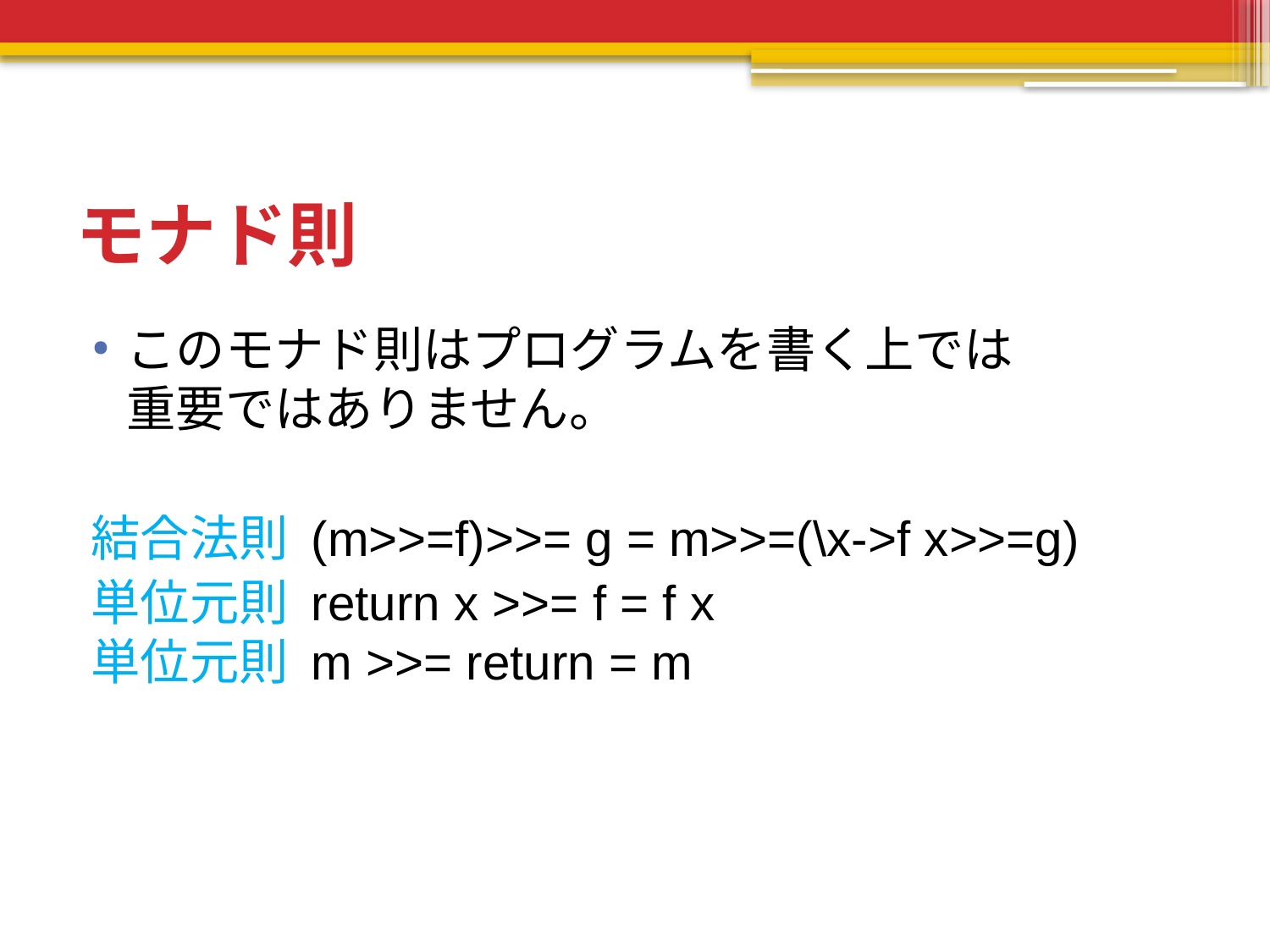

# モナド則
このモナド則はプログラムを書く上では
重要ではありません。

結合法則 (m>>=f)>>= g = m>>=(\x->f x>>=g)
単位元則 return x >>= f = f x
単位元則 m >>= return = m